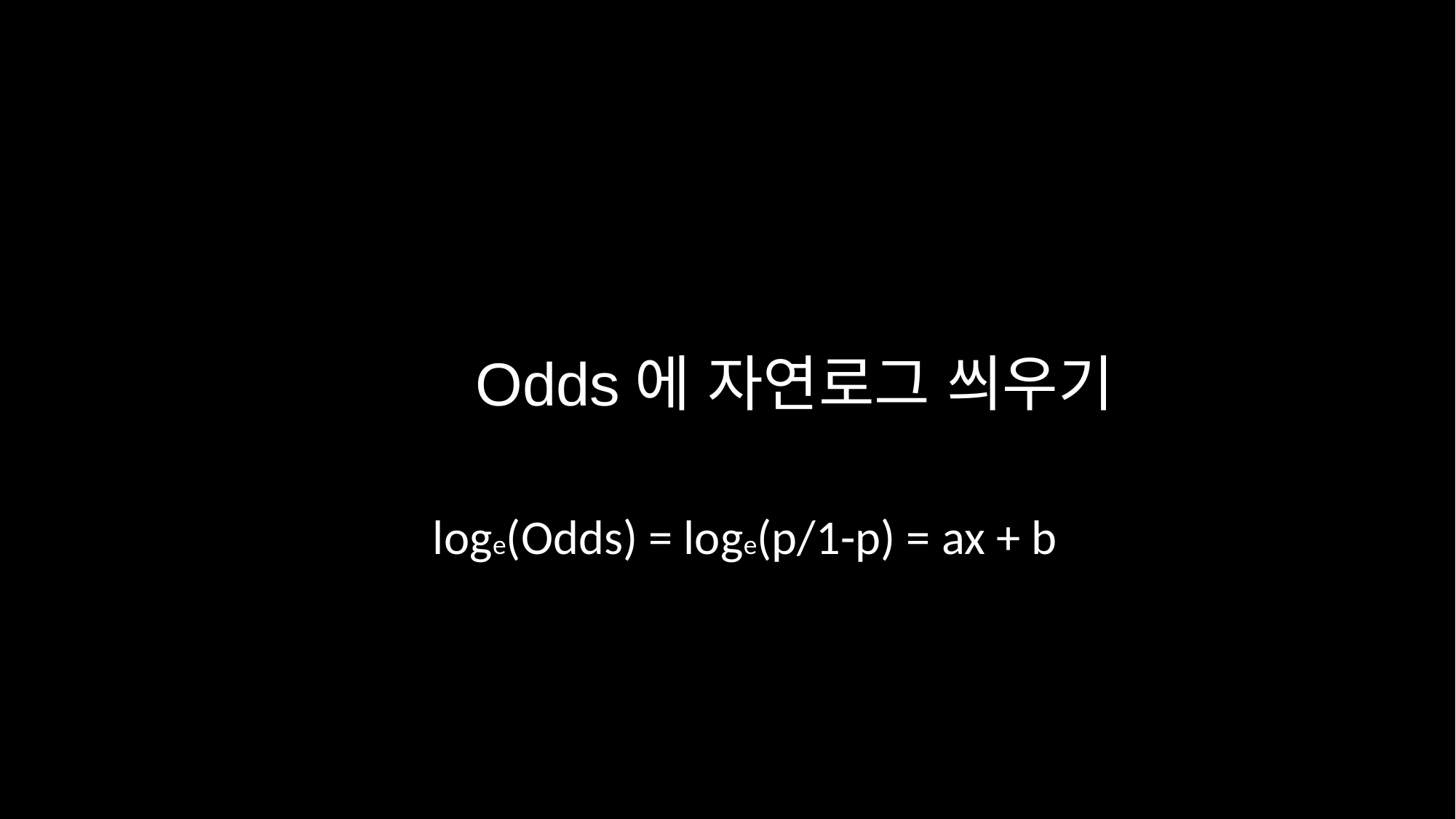

Odds에 자연로그 씌우기
loge(Odds) = loge(p/1-p) = ax + b